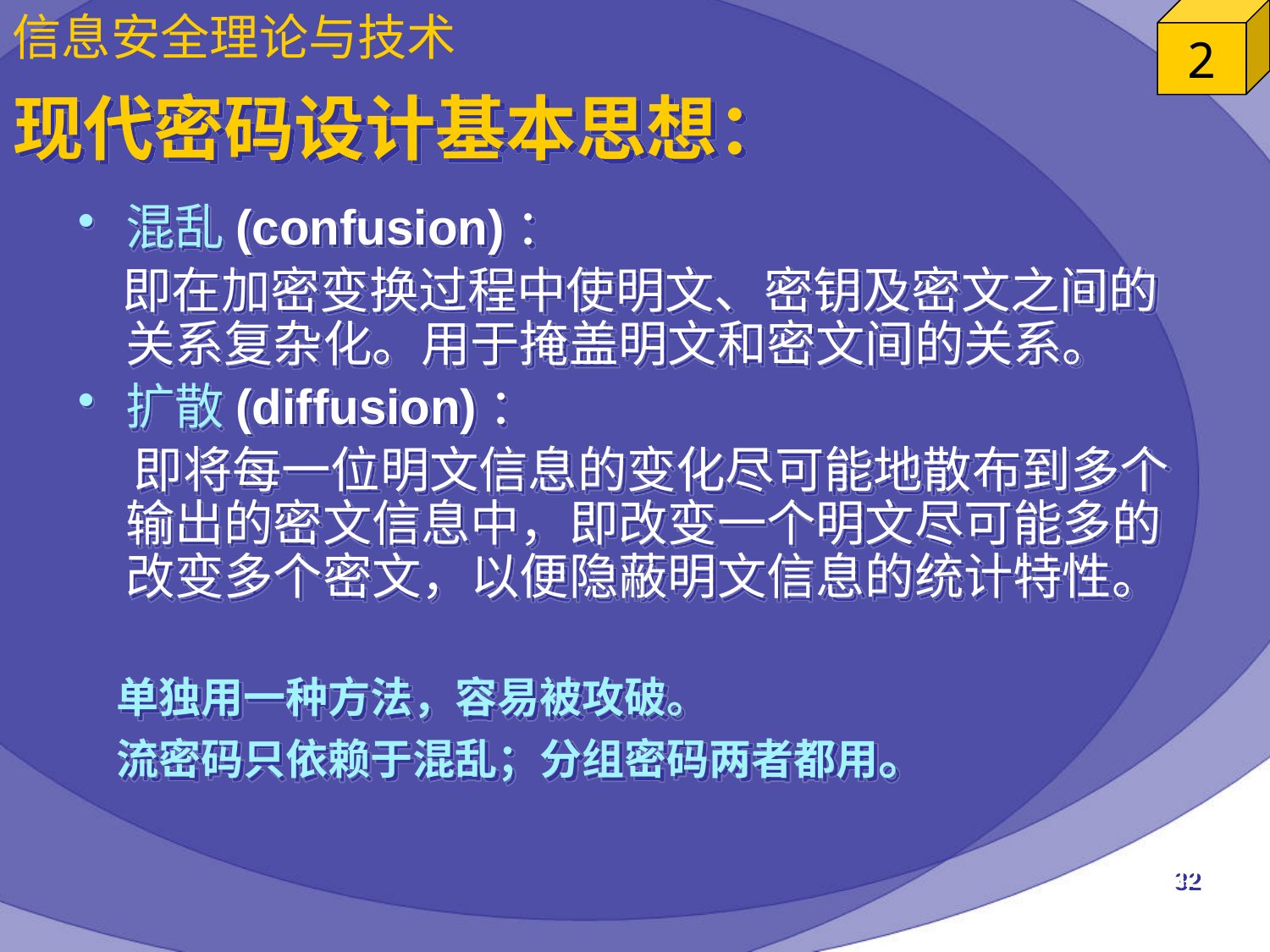

# 现代密码设计基本思想：
混乱(confusion)：
   即在加密变换过程中使明文、密钥及密文之间的关系复杂化。用于掩盖明文和密文间的关系。
扩散(diffusion)：
    即将每一位明文信息的变化尽可能地散布到多个输出的密文信息中，即改变一个明文尽可能多的改变多个密文，以便隐蔽明文信息的统计特性。

   单独用一种方法，容易被攻破。
   流密码只依赖于混乱；分组密码两者都用。
32